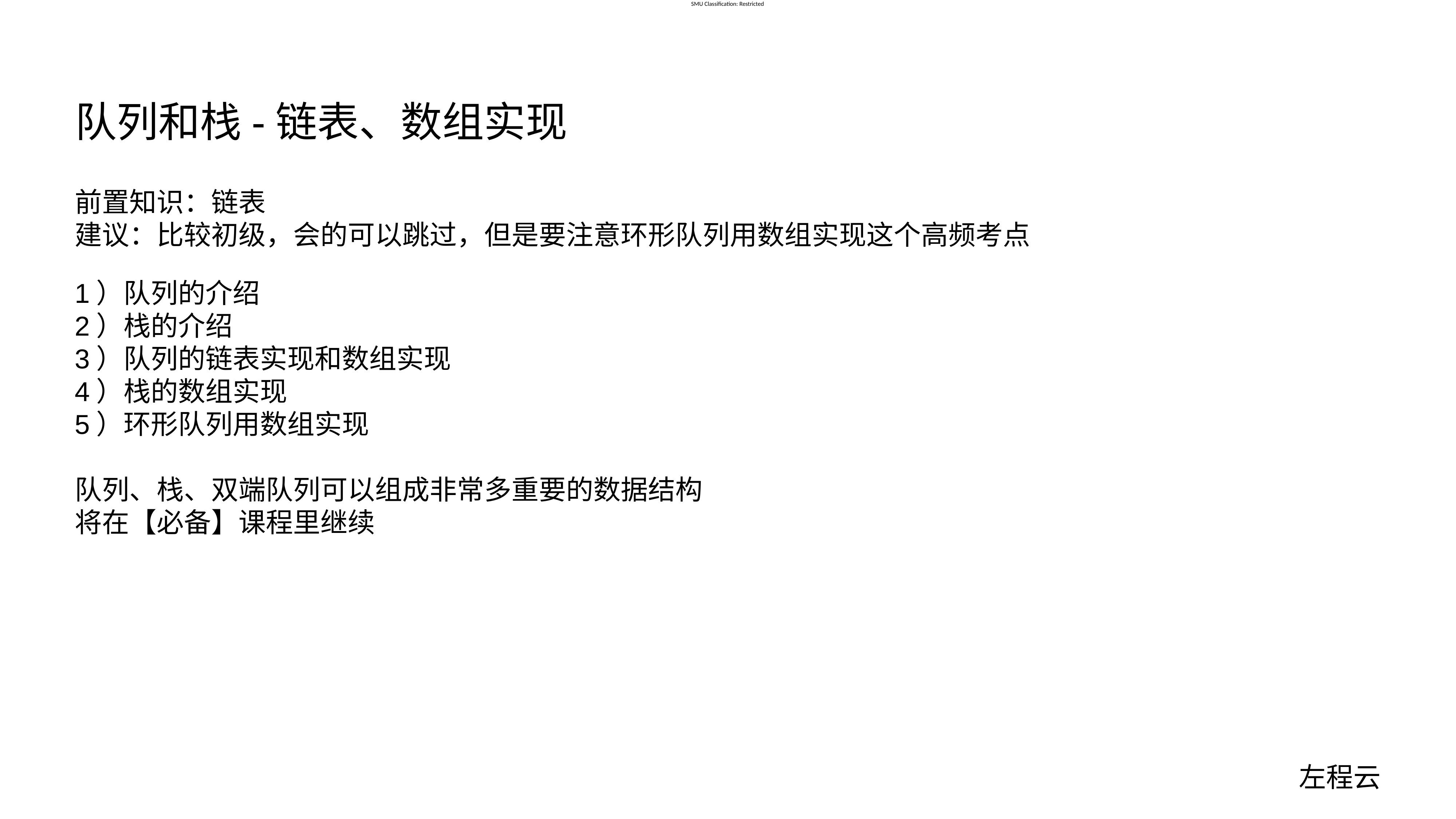

# 队列和栈-链表、数组实现
前置知识：链表
建议：比较初级，会的可以跳过，但是要注意环形队列用数组实现这个高频考点
1）队列的介绍
2）栈的介绍
3）队列的链表实现和数组实现
4）栈的数组实现
5）环形队列用数组实现

队列、栈、双端队列可以组成非常多重要的数据结构
将在【必备】课程里继续
左程云